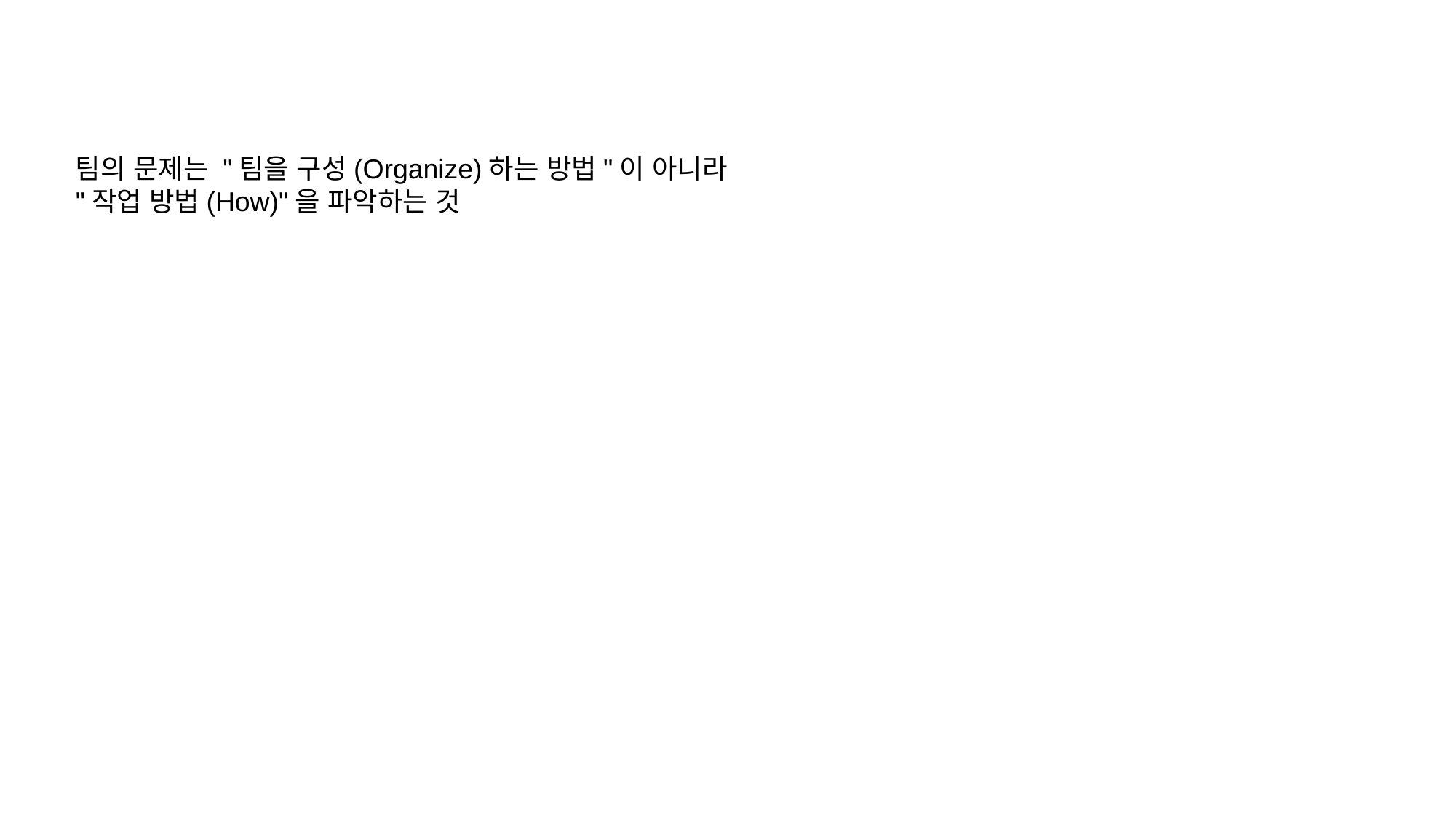

팀의 문제는 "팀을 구성(Organize)하는 방법"이 아니라 "작업 방법(How)"을 파악하는 것